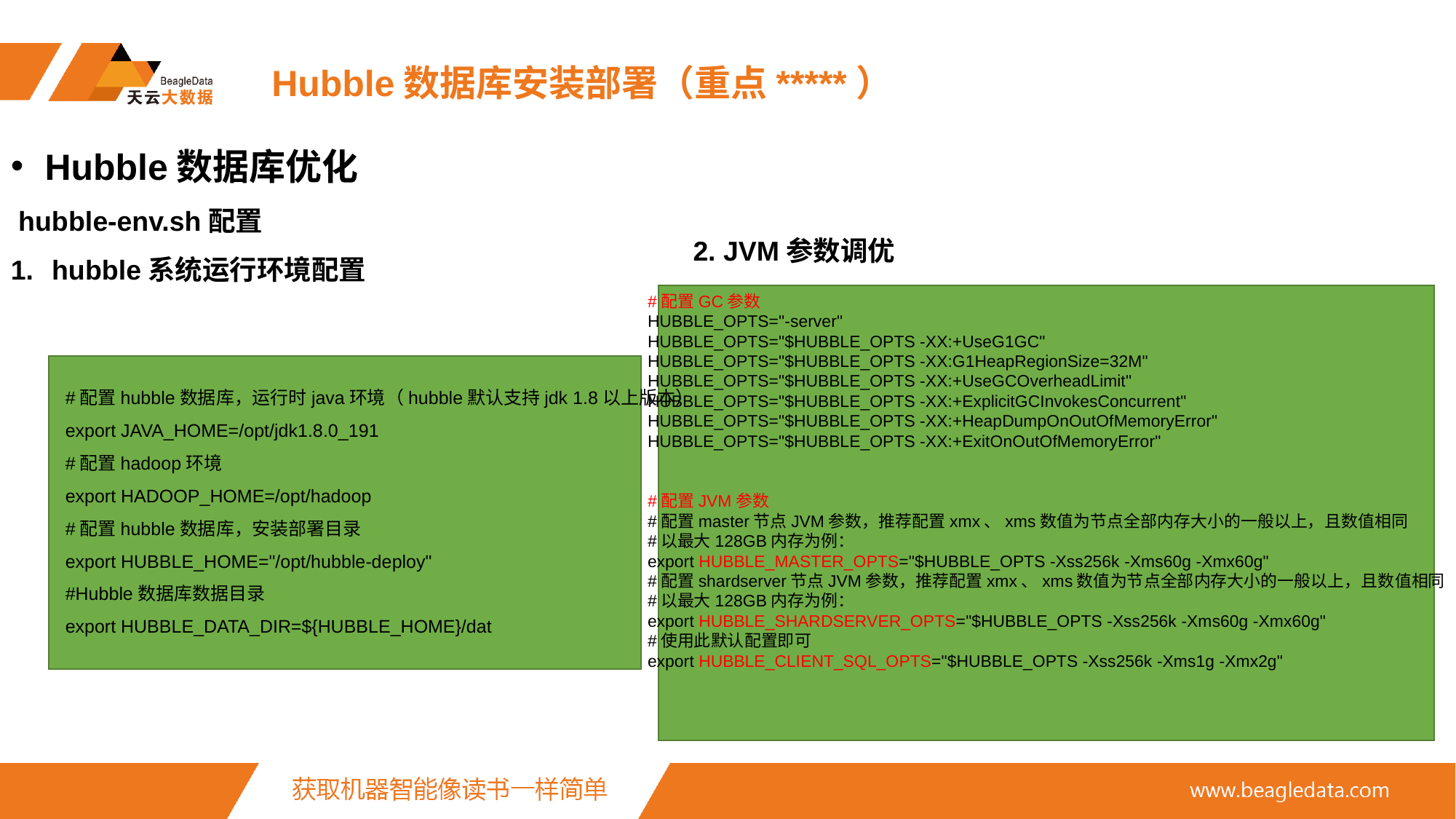

# Hubble数据库安装部署（重点*****）
Hubble数据库优化
 hubble-env.sh配置
hubble系统运行环境配置

#配置hubble数据库，运行时java环境（hubble默认支持jdk 1.8以上版本）
export JAVA_HOME=/opt/jdk1.8.0_191
#配置hadoop环境
export HADOOP_HOME=/opt/hadoop
#配置hubble数据库，安装部署目录
export HUBBLE_HOME="/opt/hubble-deploy"
#Hubble数据库数据目录
export HUBBLE_DATA_DIR=${HUBBLE_HOME}/dat

2. JVM参数调优

#配置GC参数
HUBBLE_OPTS="-server"
HUBBLE_OPTS="$HUBBLE_OPTS -XX:+UseG1GC"
HUBBLE_OPTS="$HUBBLE_OPTS -XX:G1HeapRegionSize=32M"
HUBBLE_OPTS="$HUBBLE_OPTS -XX:+UseGCOverheadLimit"
HUBBLE_OPTS="$HUBBLE_OPTS -XX:+ExplicitGCInvokesConcurrent"
HUBBLE_OPTS="$HUBBLE_OPTS -XX:+HeapDumpOnOutOfMemoryError"
HUBBLE_OPTS="$HUBBLE_OPTS -XX:+ExitOnOutOfMemoryError"

#配置JVM参数
#配置master节点JVM参数，推荐配置xmx、xms数值为节点全部内存大小的一般以上，且数值相同
#以最大128GB内存为例：
export HUBBLE_MASTER_OPTS="$HUBBLE_OPTS -Xss256k -Xms60g -Xmx60g"
#配置shardserver节点JVM参数，推荐配置xmx、xms数值为节点全部内存大小的一般以上，且数值相同
#以最大128GB内存为例：
export HUBBLE_SHARDSERVER_OPTS="$HUBBLE_OPTS -Xss256k -Xms60g -Xmx60g"
#使用此默认配置即可
export HUBBLE_CLIENT_SQL_OPTS="$HUBBLE_OPTS -Xss256k -Xms1g -Xmx2g"